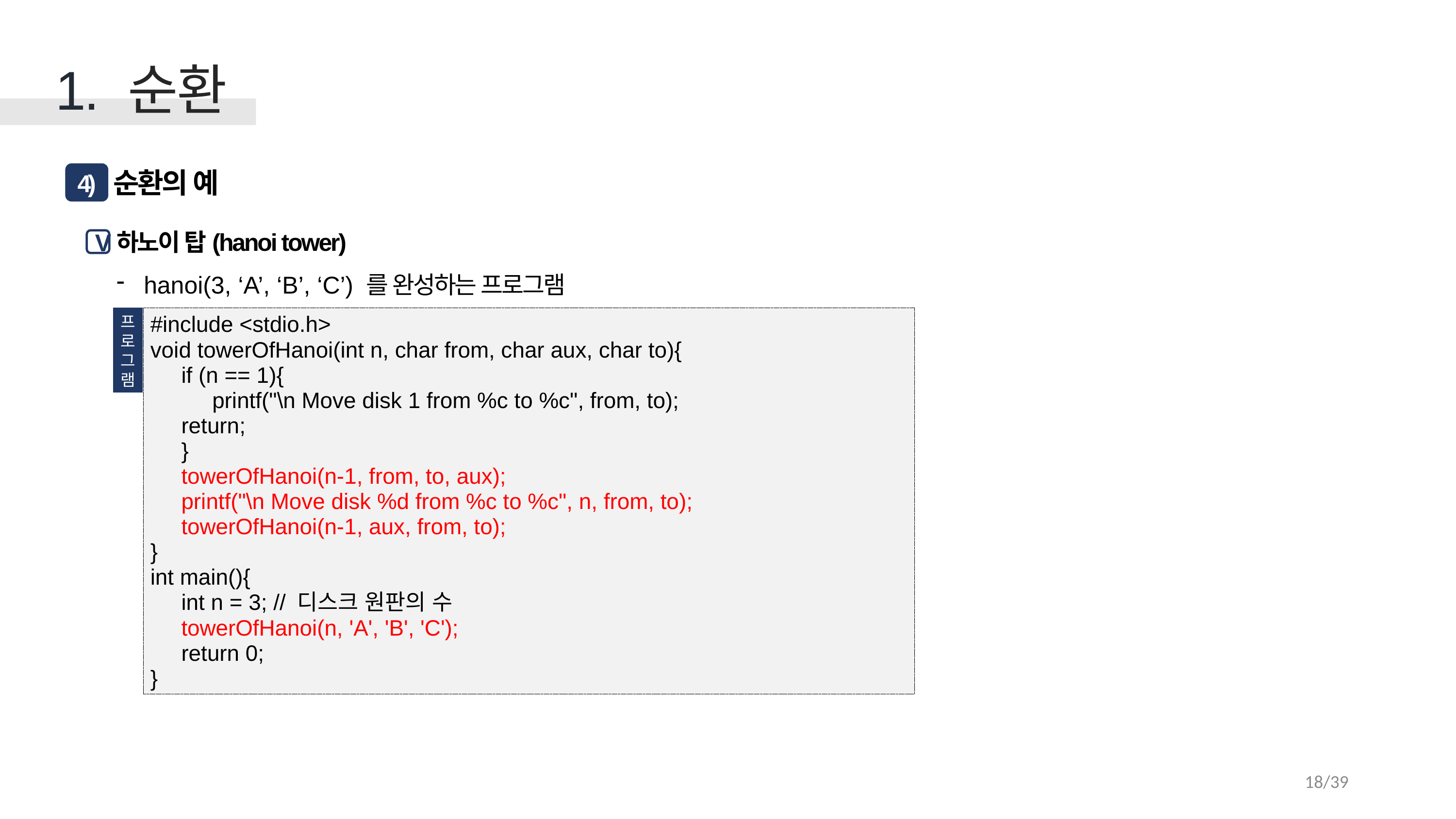

1. 순환

순환의 예
4)
하노이 탑(hanoi tower)
V
hanoi(3, ‘A’, ‘B’, ‘C’) 를 완성하는 프로그램
프
로
그
램
#include <stdio.h>
void towerOfHanoi(int n, char from, char aux, char to){
     if (n == 1){
          printf("\n Move disk 1 from %c to %c", from, to);
     return;
     }
     towerOfHanoi(n-1, from, to, aux);
     printf("\n Move disk %d from %c to %c", n, from, to);
     towerOfHanoi(n-1, aux, from, to);
}
int main(){
     int n = 3; // 디스크 원판의 수
     towerOfHanoi(n, 'A', 'B', 'C');
     return 0;
}
18/39